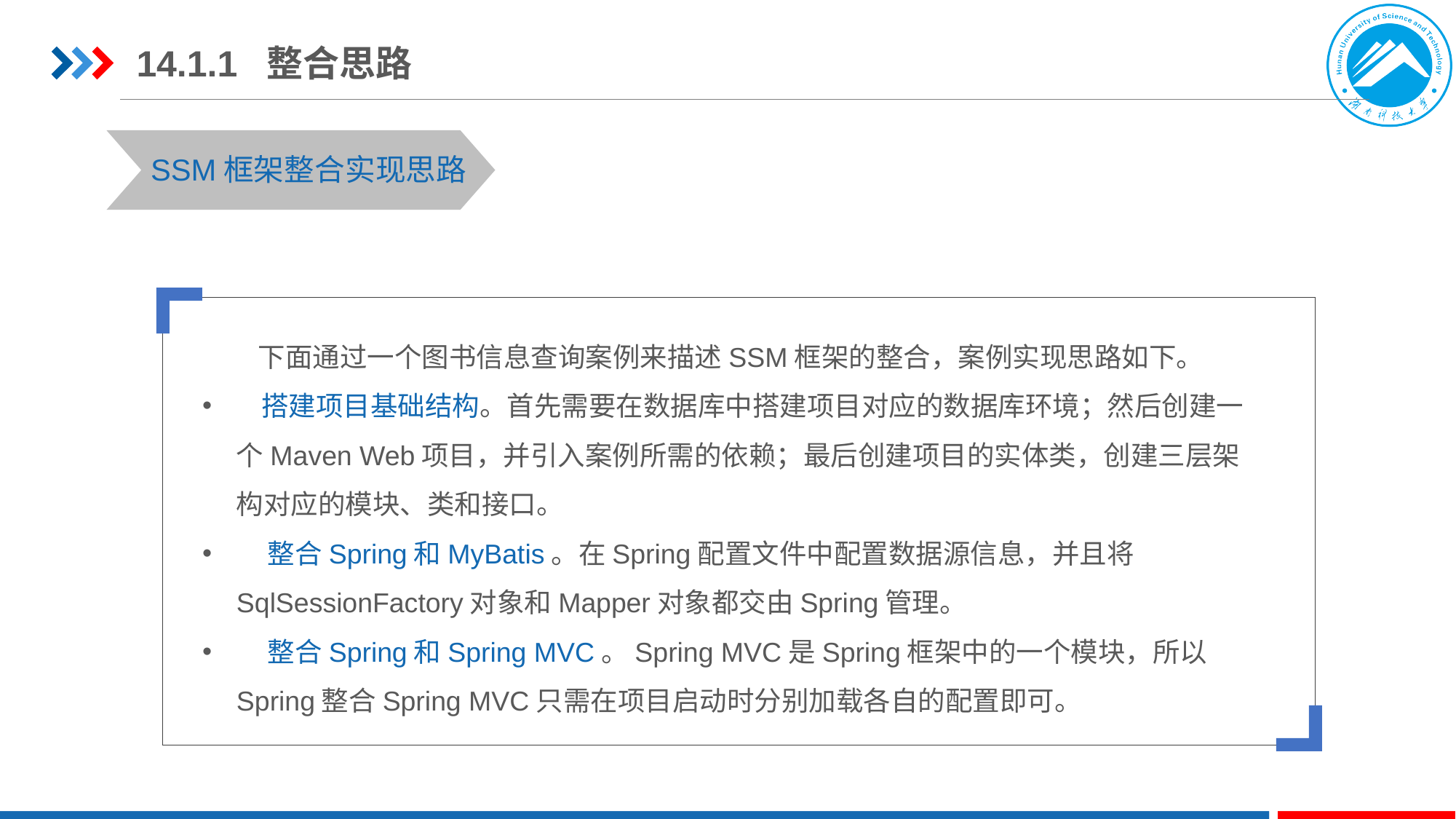

14.1.1  整合思路

SSM框架整合实现思路

        下面通过一个图书信息查询案例来描述SSM框架的整合，案例实现思路如下。
   搭建项目基础结构。首先需要在数据库中搭建项目对应的数据库环境；然后创建一个Maven Web项目，并引入案例所需的依赖；最后创建项目的实体类，创建三层架构对应的模块、类和接口。
    整合Spring和MyBatis。在Spring配置文件中配置数据源信息，并且将SqlSessionFactory对象和Mapper对象都交由Spring管理。
    整合Spring和Spring MVC。Spring MVC是Spring框架中的一个模块，所以Spring整合Spring MVC只需在项目启动时分别加载各自的配置即可。